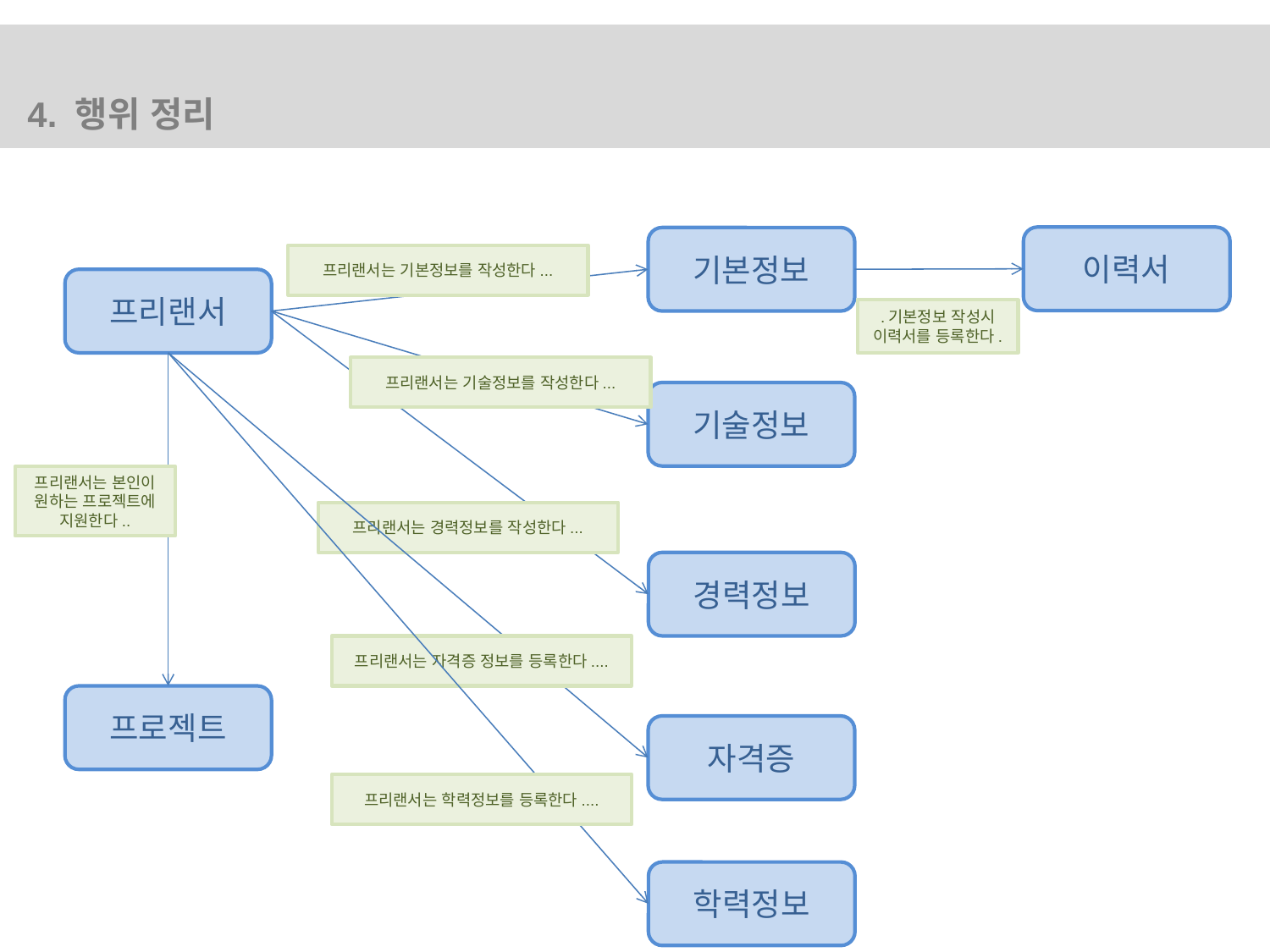

4. 행위 정리
이력서
기본정보
프리랜서는 기본정보를 작성한다...
프리랜서
.기본정보 작성시 이력서를 등록한다.
프리랜서는 기술정보를 작성한다...
기술정보
프리랜서는 본인이 원하는 프로젝트에 지원한다..
프리랜서는 경력정보를 작성한다...
경력정보
프리랜서는 자격증 정보를 등록한다....
프로젝트
자격증
프리랜서는 학력정보를 등록한다....
학력정보